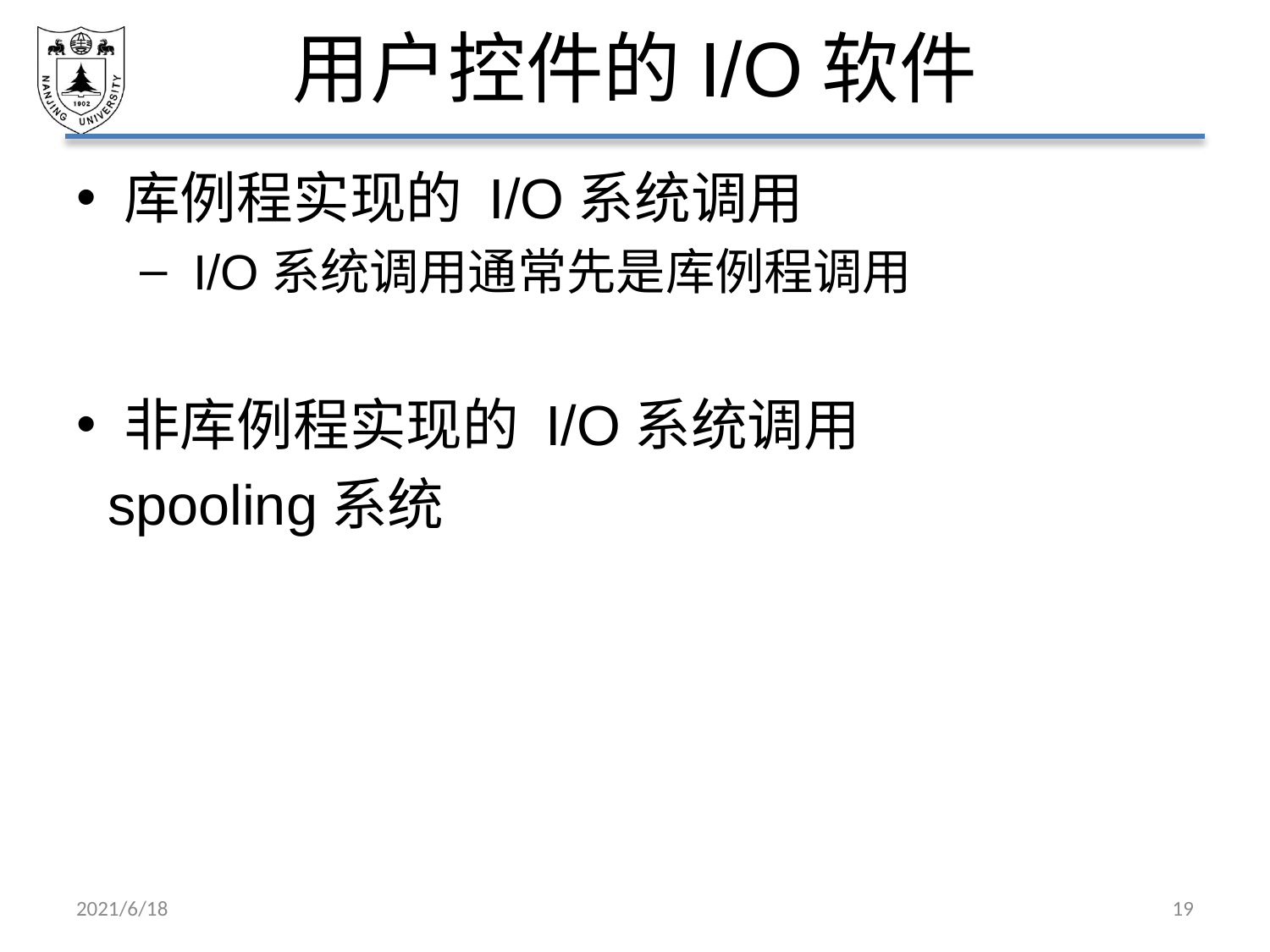

# 用户控件的I/O软件
库例程实现的 I/O系统调用
 I/O系统调用通常先是库例程调用

非库例程实现的 I/O系统调用
  spooling系统

2021/6/18
19